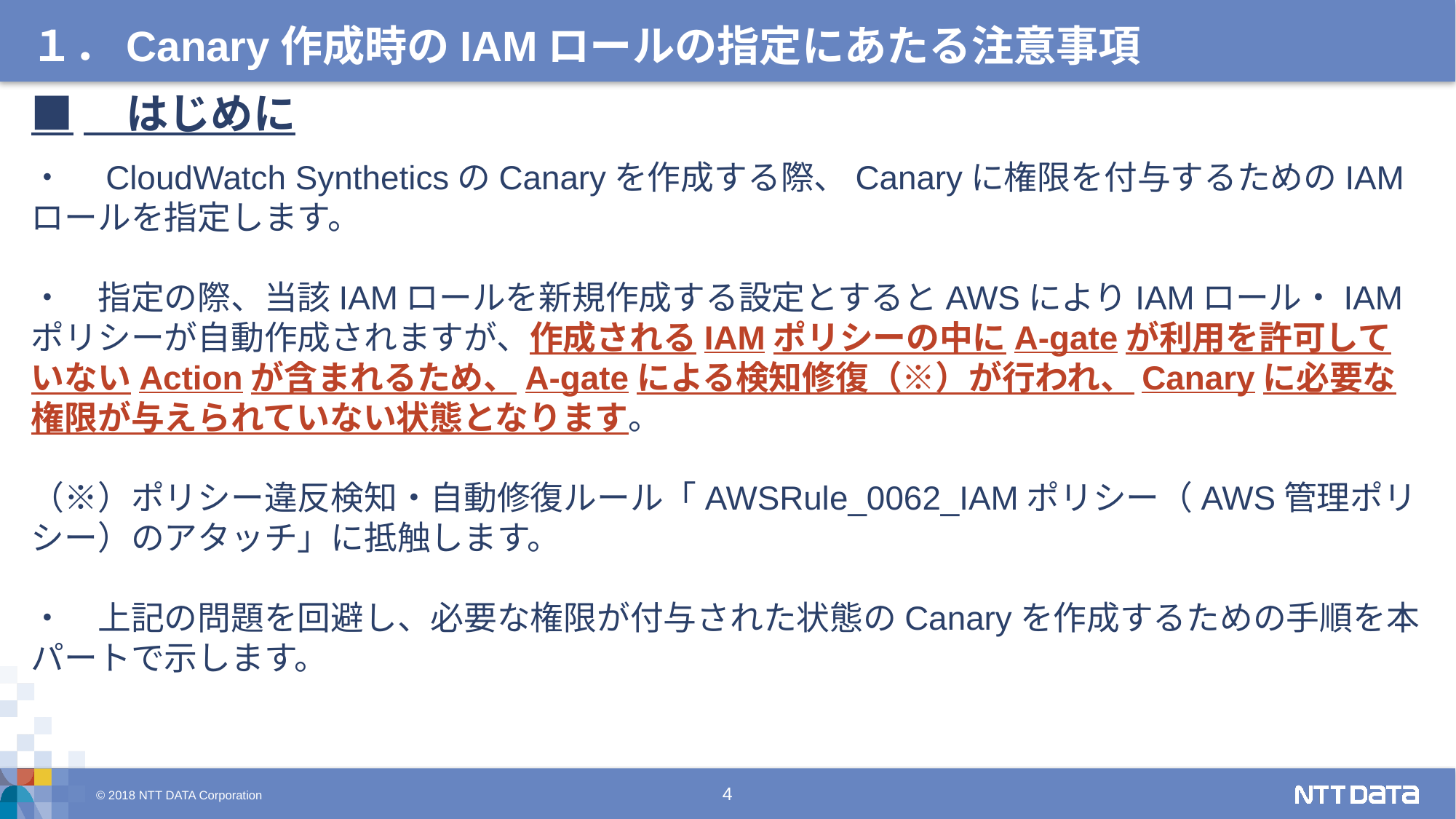

１．Canary作成時のIAMロールの指定にあたる注意事項
■　はじめに

・　CloudWatch SyntheticsのCanaryを作成する際、Canaryに権限を付与するためのIAMロールを指定します。

・　指定の際、当該IAMロールを新規作成する設定とするとAWSによりIAMロール・IAMポリシーが自動作成されますが、作成されるIAMポリシーの中にA-gateが利用を許可していないActionが含まれるため、A-gateによる検知修復（※）が行われ、Canaryに必要な権限が与えられていない状態となります。

（※）ポリシー違反検知・自動修復ルール「AWSRule_0062_IAMポリシー（AWS管理ポリシー）のアタッチ」に抵触します。

・　上記の問題を回避し、必要な権限が付与された状態のCanaryを作成するための手順を本パートで示します。